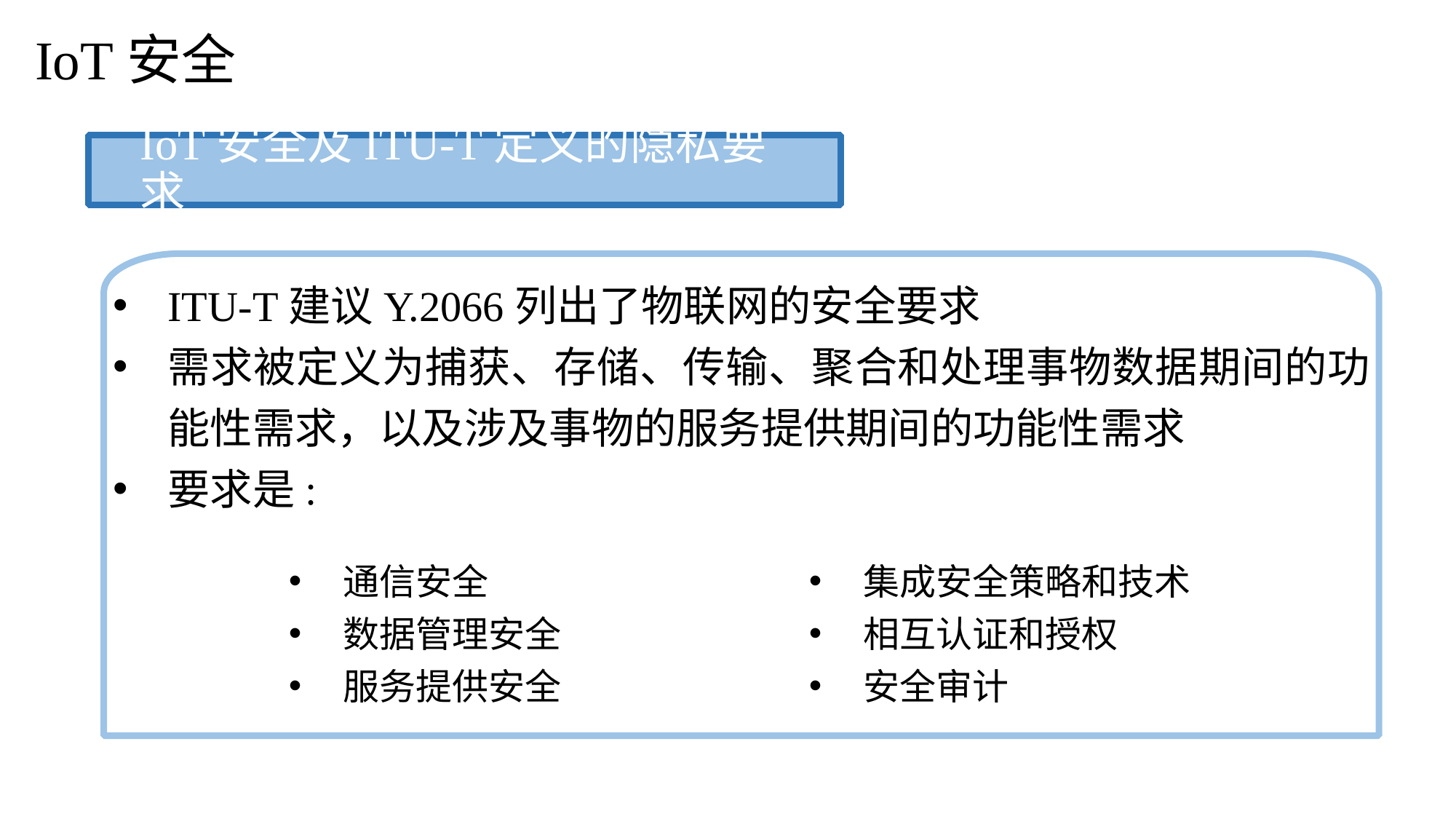

IoT安全

IoT安全及ITU-T定义的隐私要求
ITU-T建议Y.2066列出了物联网的安全要求
需求被定义为捕获、存储、传输、聚合和处理事物数据期间的功能性需求，以及涉及事物的服务提供期间的功能性需求
要求是:
通信安全
数据管理安全
服务提供安全
集成安全策略和技术
相互认证和授权
安全审计